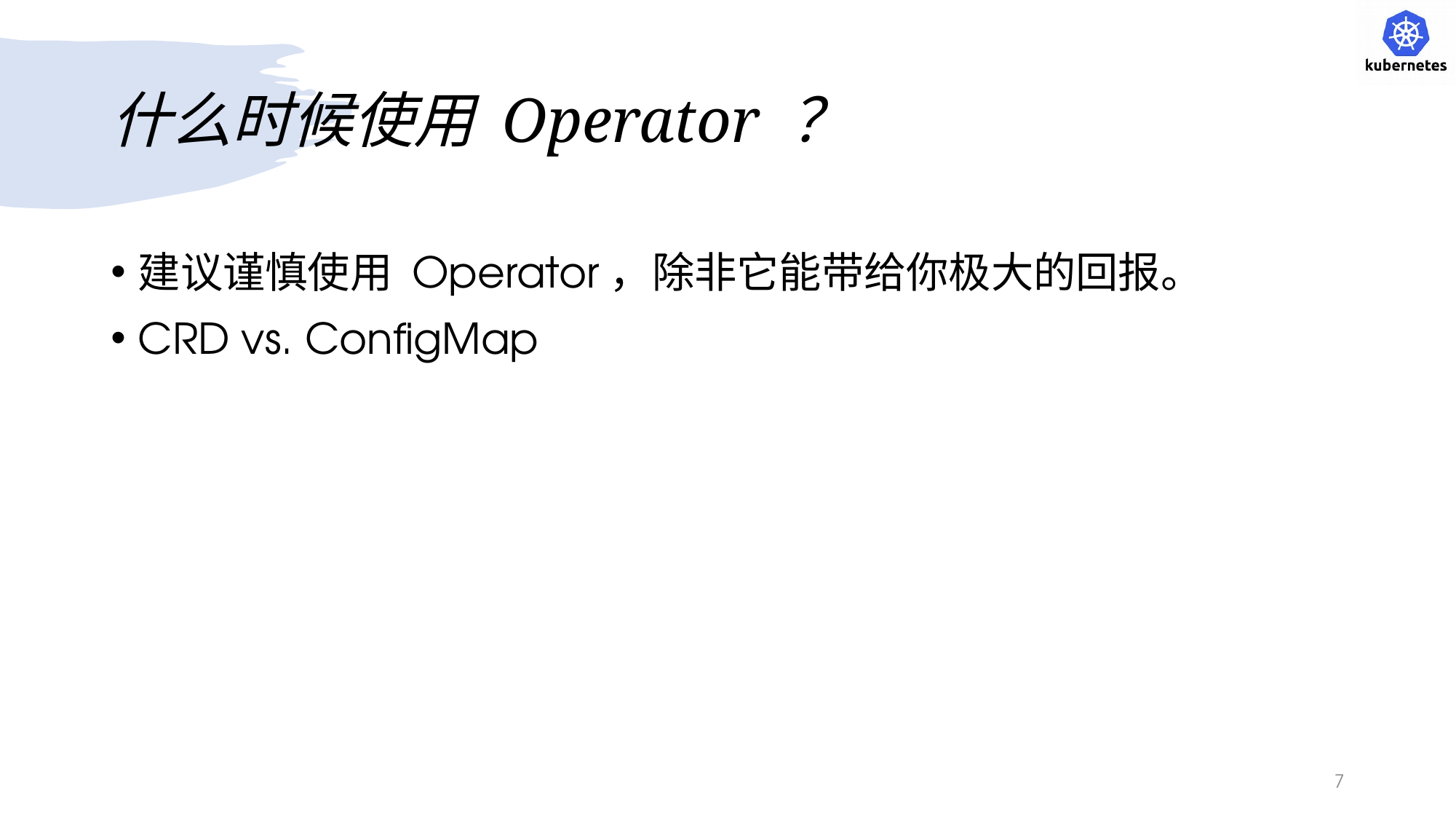

# 什么时候使用 Operator ？
建议谨慎使用 Operator，除非它能带给你极大的回报。
CRD vs. ConfigMap
7